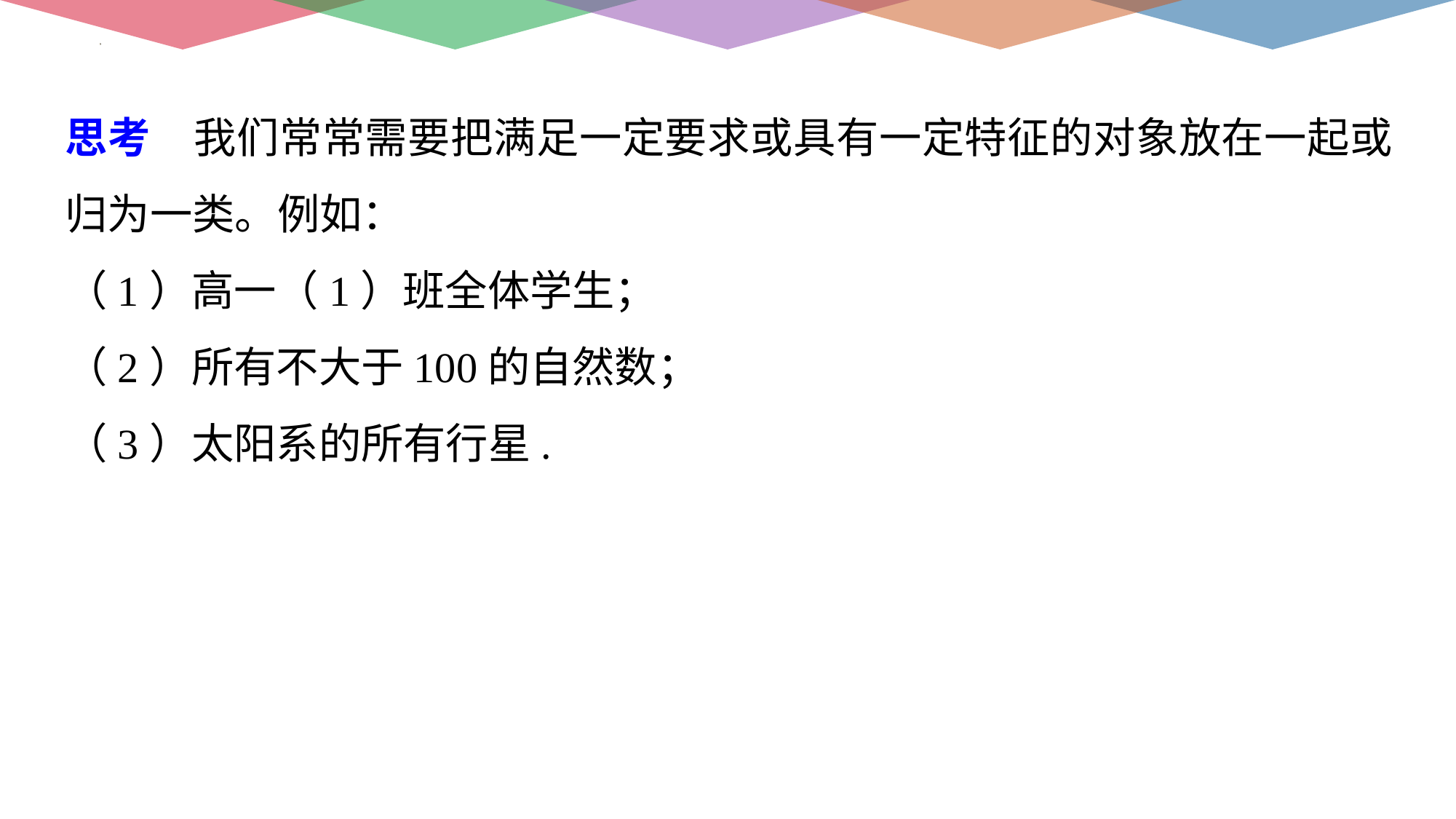

思考　我们常常需要把满足一定要求或具有一定特征的对象放在一起或归为一类。例如：
（1）高一（1）班全体学生；
（2）所有不大于100的自然数；
（3）太阳系的所有行星.